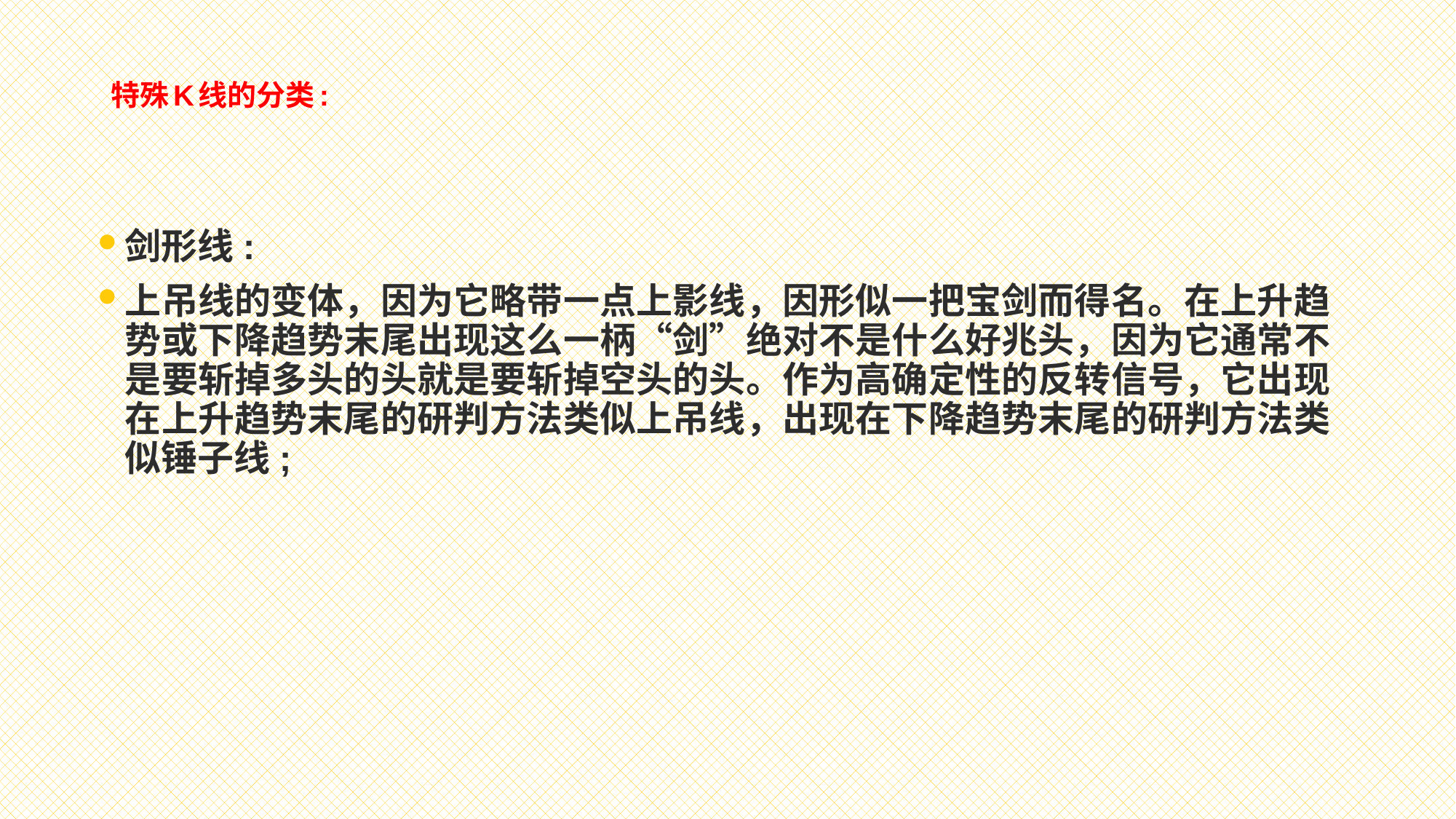

# 特殊K线的分类:
剑形线:
上吊线的变体，因为它略带一点上影线，因形似一把宝剑而得名。在上升趋势或下降趋势末尾出现这么一柄“剑”绝对不是什么好兆头，因为它通常不是要斩掉多头的头就是要斩掉空头的头。作为高确定性的反转信号，它出现在上升趋势末尾的研判方法类似上吊线，出现在下降趋势末尾的研判方法类似锤子线;